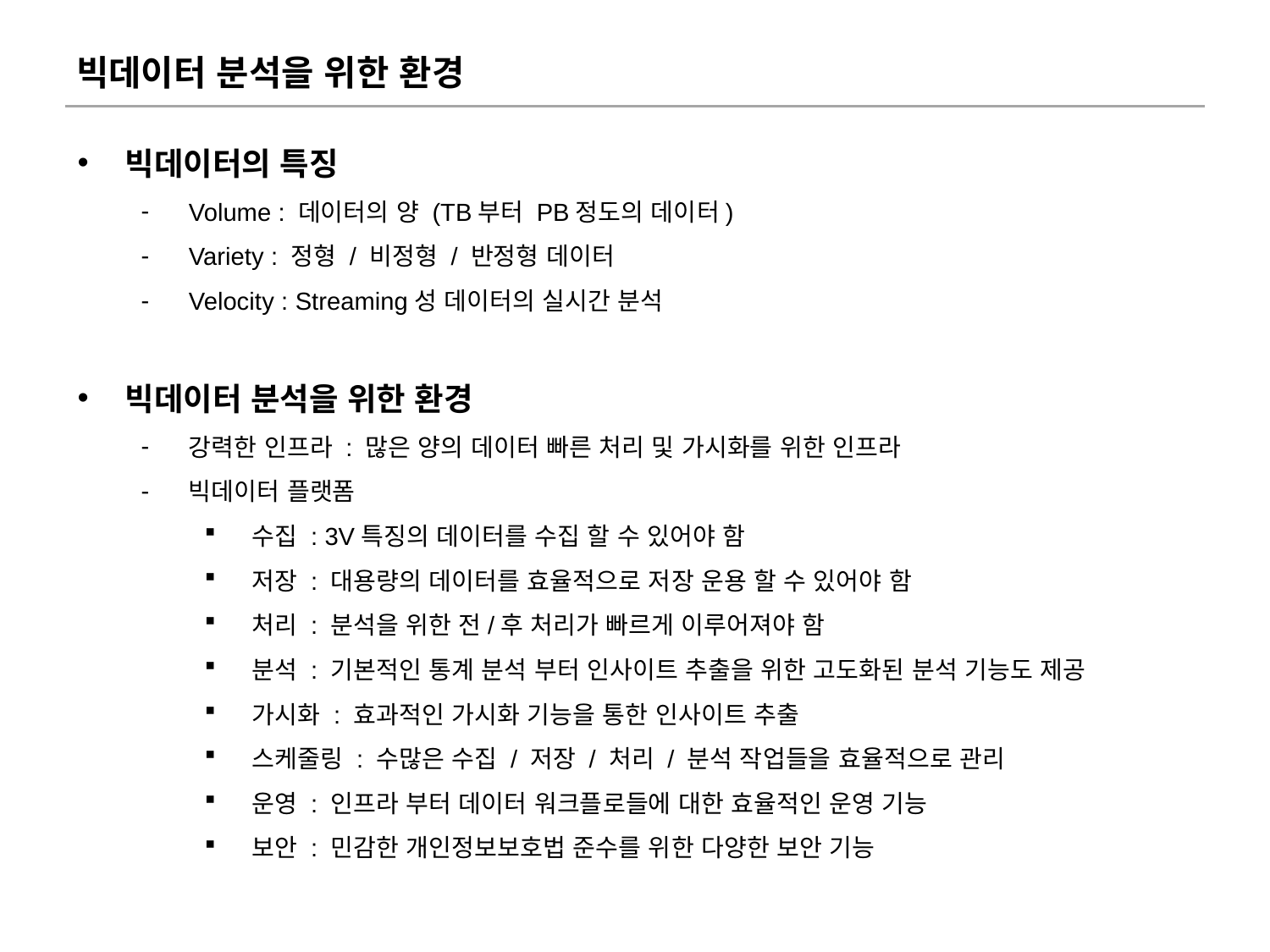

# 빅데이터 분석을 위한 환경
빅데이터의 특징
Volume : 데이터의 양 (TB부터 PB정도의 데이터)
Variety : 정형 / 비정형 / 반정형 데이터
Velocity : Streaming성 데이터의 실시간 분석

빅데이터 분석을 위한 환경
강력한 인프라 : 많은 양의 데이터 빠른 처리 및 가시화를 위한 인프라
빅데이터 플랫폼
수집 : 3V특징의 데이터를 수집 할 수 있어야 함
저장 : 대용량의 데이터를 효율적으로 저장 운용 할 수 있어야 함
처리 : 분석을 위한 전/후 처리가 빠르게 이루어져야 함
분석 : 기본적인 통계 분석 부터 인사이트 추출을 위한 고도화된 분석 기능도 제공
가시화 : 효과적인 가시화 기능을 통한 인사이트 추출
스케줄링 : 수많은 수집 / 저장 / 처리 / 분석 작업들을 효율적으로 관리
운영 : 인프라 부터 데이터 워크플로들에 대한 효율적인 운영 기능
보안 : 민감한 개인정보보호법 준수를 위한 다양한 보안 기능